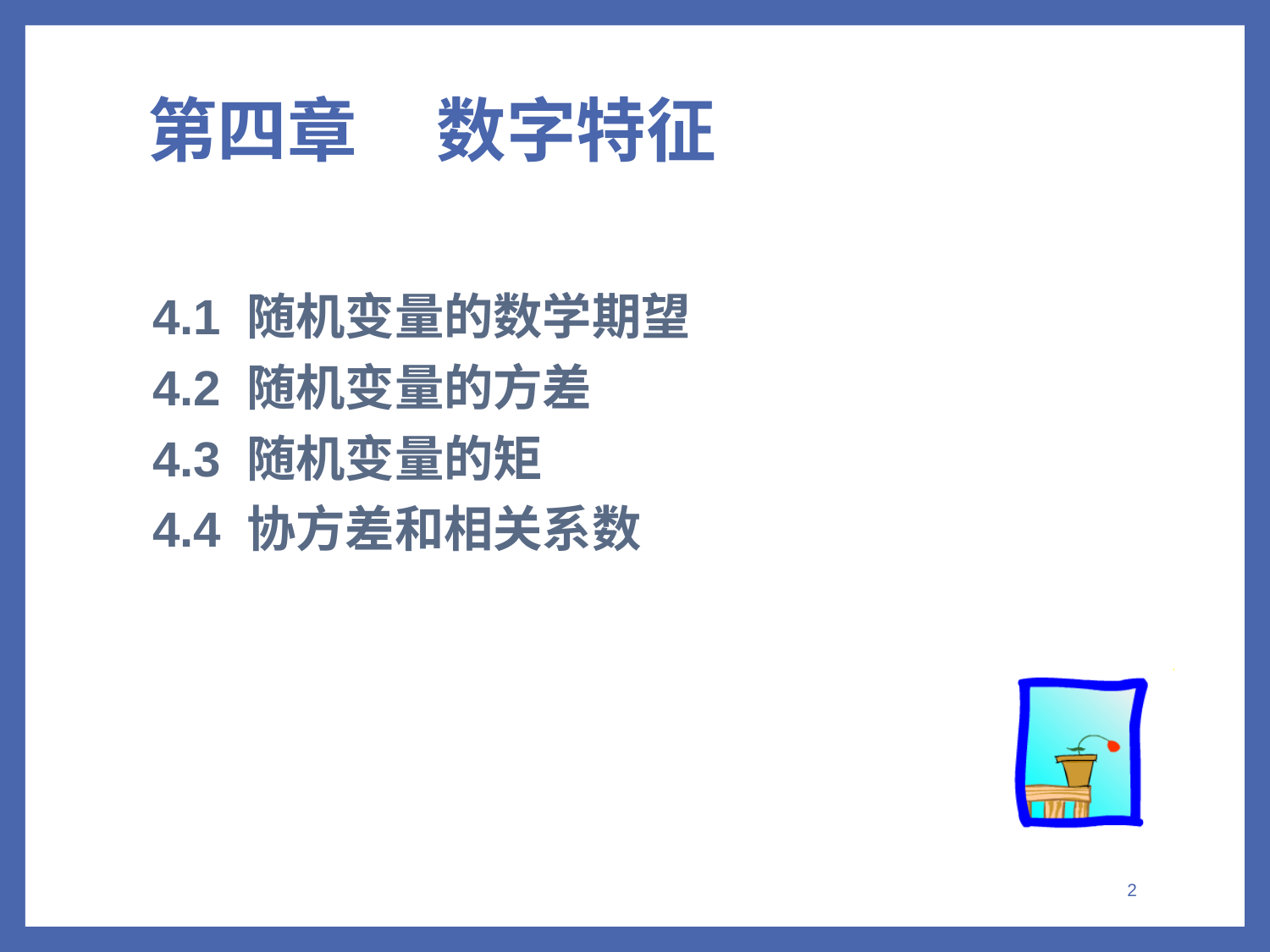

# 第四章     数字特征
4.1 随机变量的数学期望
4.2 随机变量的方差
4.3 随机变量的矩
4.4 协方差和相关系数

2